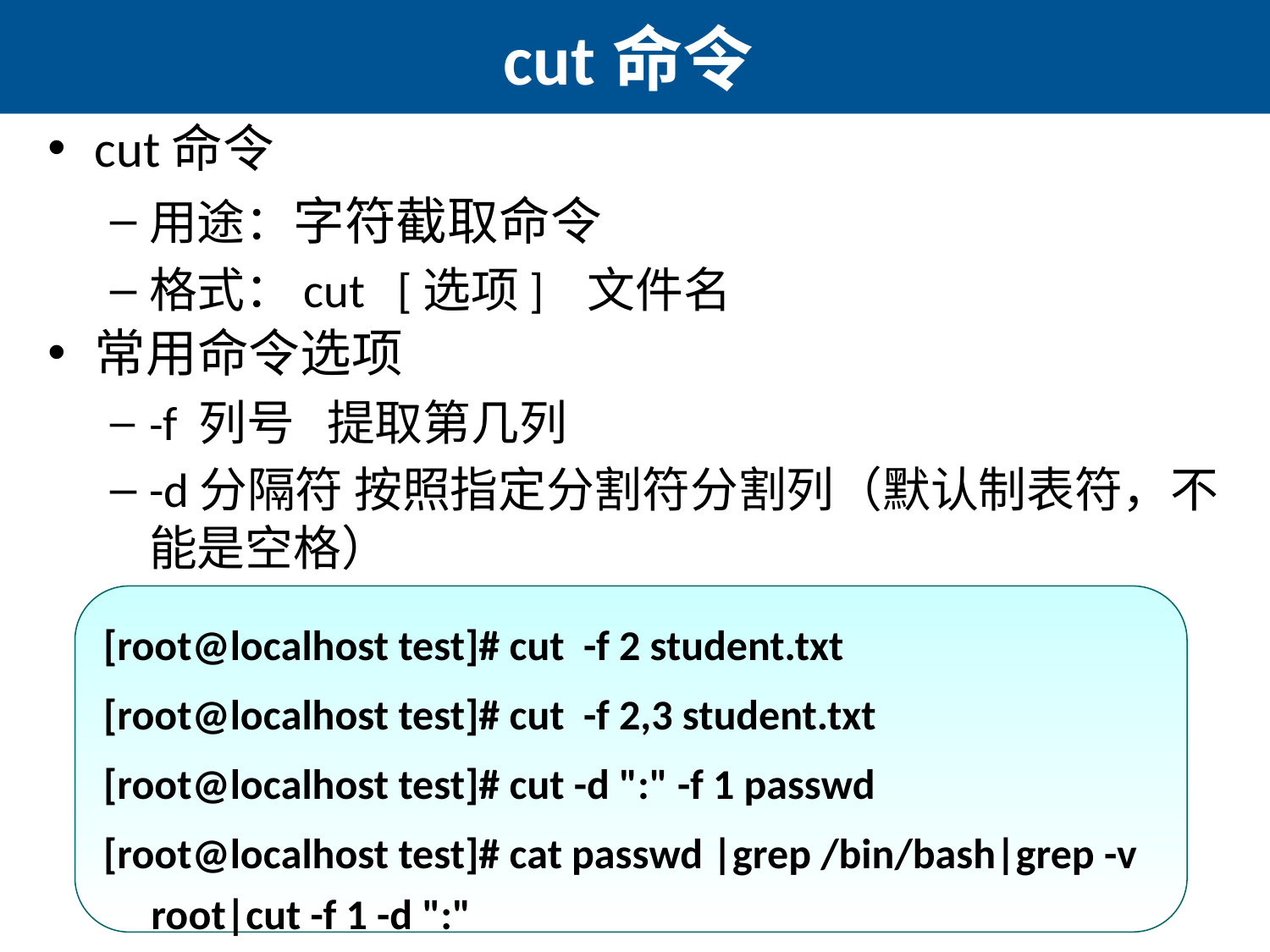

# cut命令
cut命令
用途：字符截取命令
格式：cut   [选项]   文件名
常用命令选项
-f 列号   提取第几列
-d分隔符 按照指定分割符分割列（默认制表符，不能是空格）
[root@localhost test]# cut  -f 2 student.txt
[root@localhost test]# cut  -f 2,3 student.txt
[root@localhost test]# cut -d ":" -f 1 passwd
[root@localhost test]# cat passwd |grep /bin/bash|grep -v root|cut -f 1 -d ":"